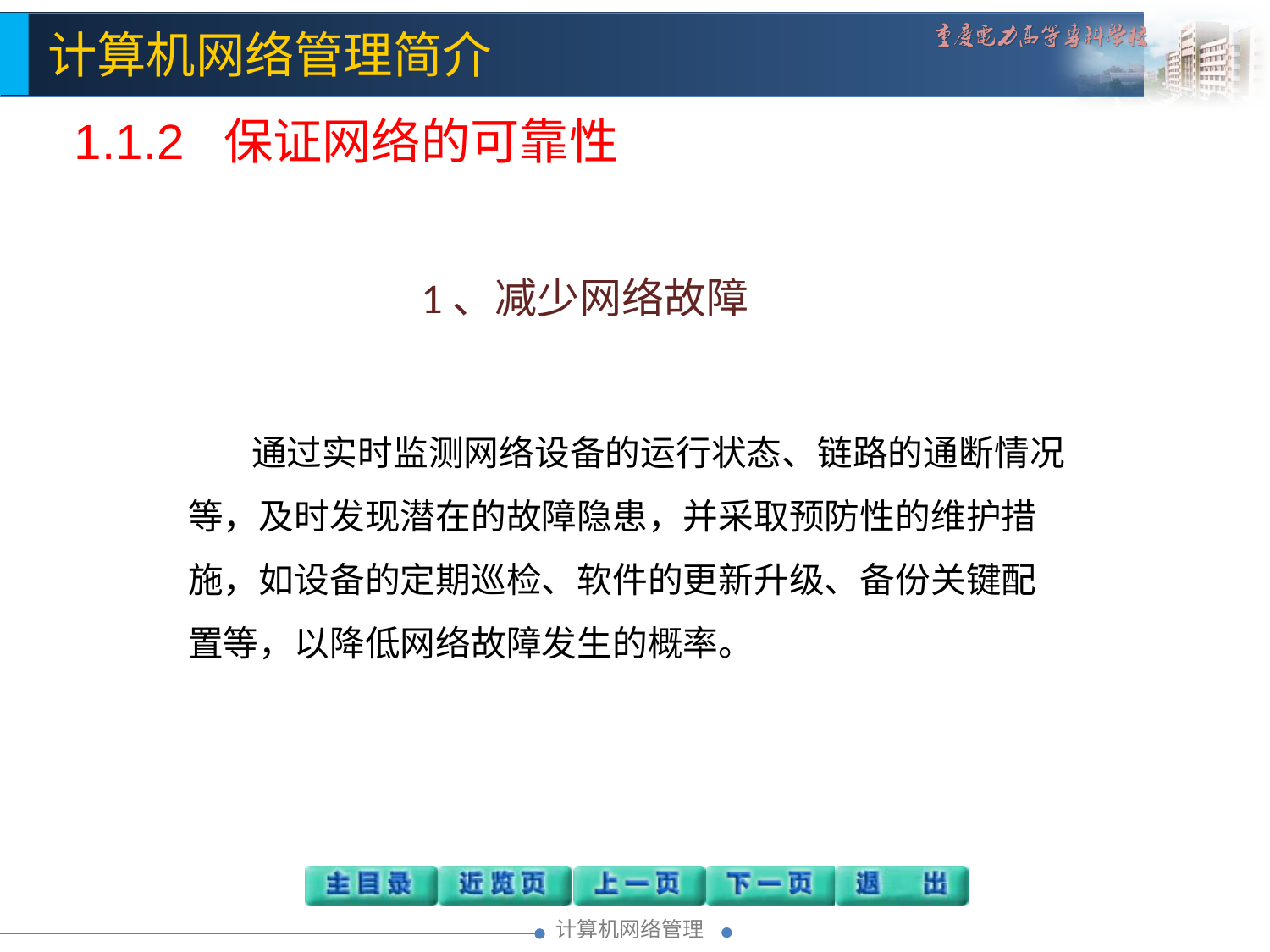

1.1.2  保证网络的可靠性
1、减少网络故障
通过实时监测网络设备的运行状态、链路的通断情况等，及时发现潜在的故障隐患，并采取预防性的维护措施，如设备的定期巡检、软件的更新升级、备份关键配置等，以降低网络故障发生的概率。